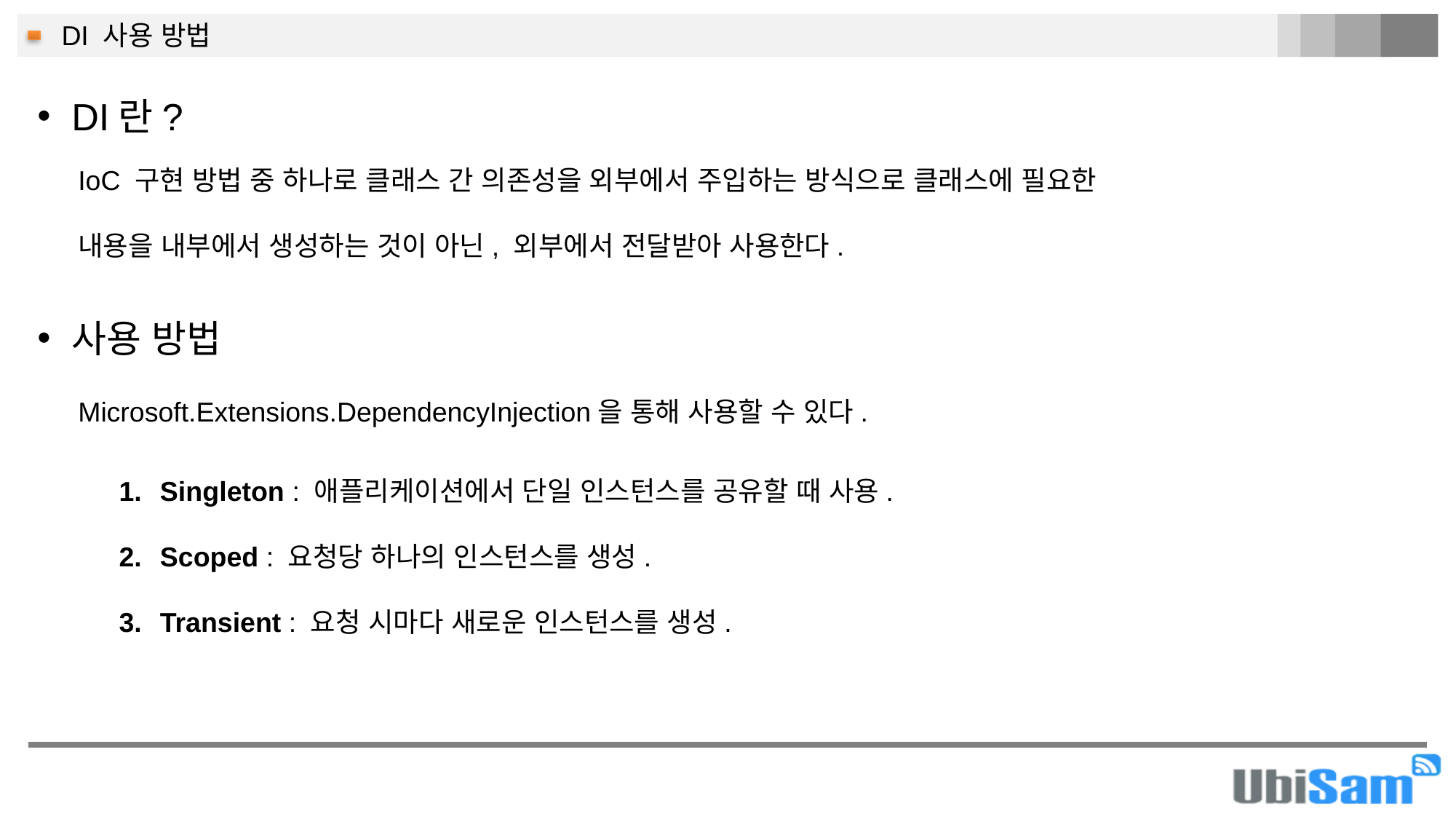

DI 사용 방법
DI란?
IoC 구현 방법 중 하나로 클래스 간 의존성을 외부에서 주입하는 방식으로 클래스에 필요한

내용을 내부에서 생성하는 것이 아닌, 외부에서 전달받아 사용한다.
사용 방법
Microsoft.Extensions.DependencyInjection을 통해 사용할 수 있다.
Singleton : 애플리케이션에서 단일 인스턴스를 공유할 때 사용.
Scoped : 요청당 하나의 인스턴스를 생성.
Transient : 요청 시마다 새로운 인스턴스를 생성.